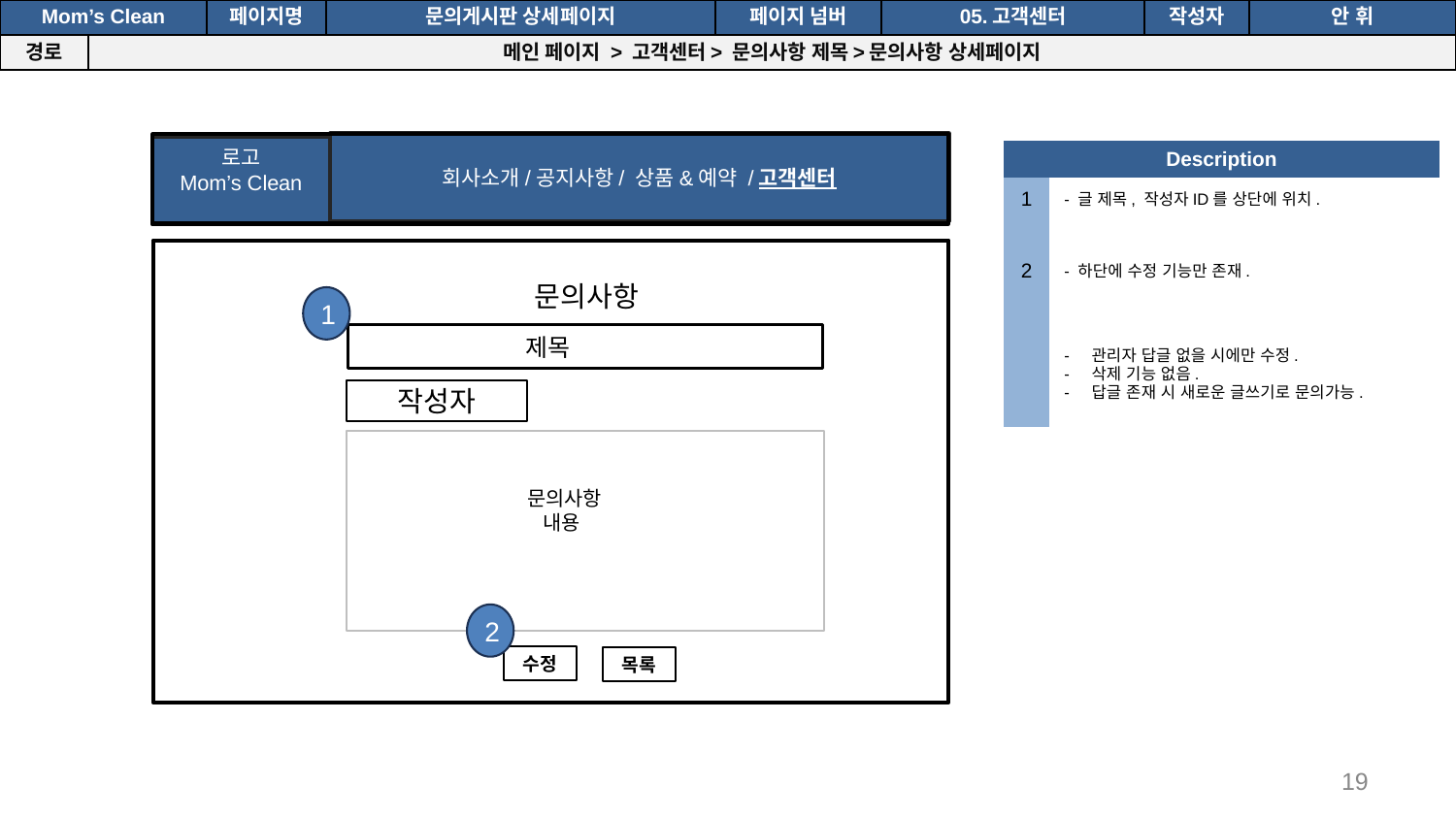

공간(오피스) 대여 시스템
| Mom’s Clean |  | 페이지명 | 문의게시판 상세페이지 | 페이지 넘버 | 05.고객센터 | 작성자 | 안 휘 |
| --- | --- | --- | --- | --- | --- | --- | --- |
| 경로 | 메인 페이지 > 고객센터> 문의사항 제목>문의사항 상세페이지 |  |  |  |  |  |  |
회사소개/공지사항/ 상품&예약 /고객센터
로고
Mom’s Clean

| Description |  |
| --- | --- |
| 1 | - 글 제목, 작성자ID를 상단에 위치. |
| 2 | - 하단에 수정 기능만 존재. |
|  | 관리자 답글 없을 시에만 수정. 삭제 기능 없음. 답글 존재 시 새로운 글쓰기로 문의가능. |

문의사항
1
 제목
작성자

 문의사항
 내용
2
수정
목록
19